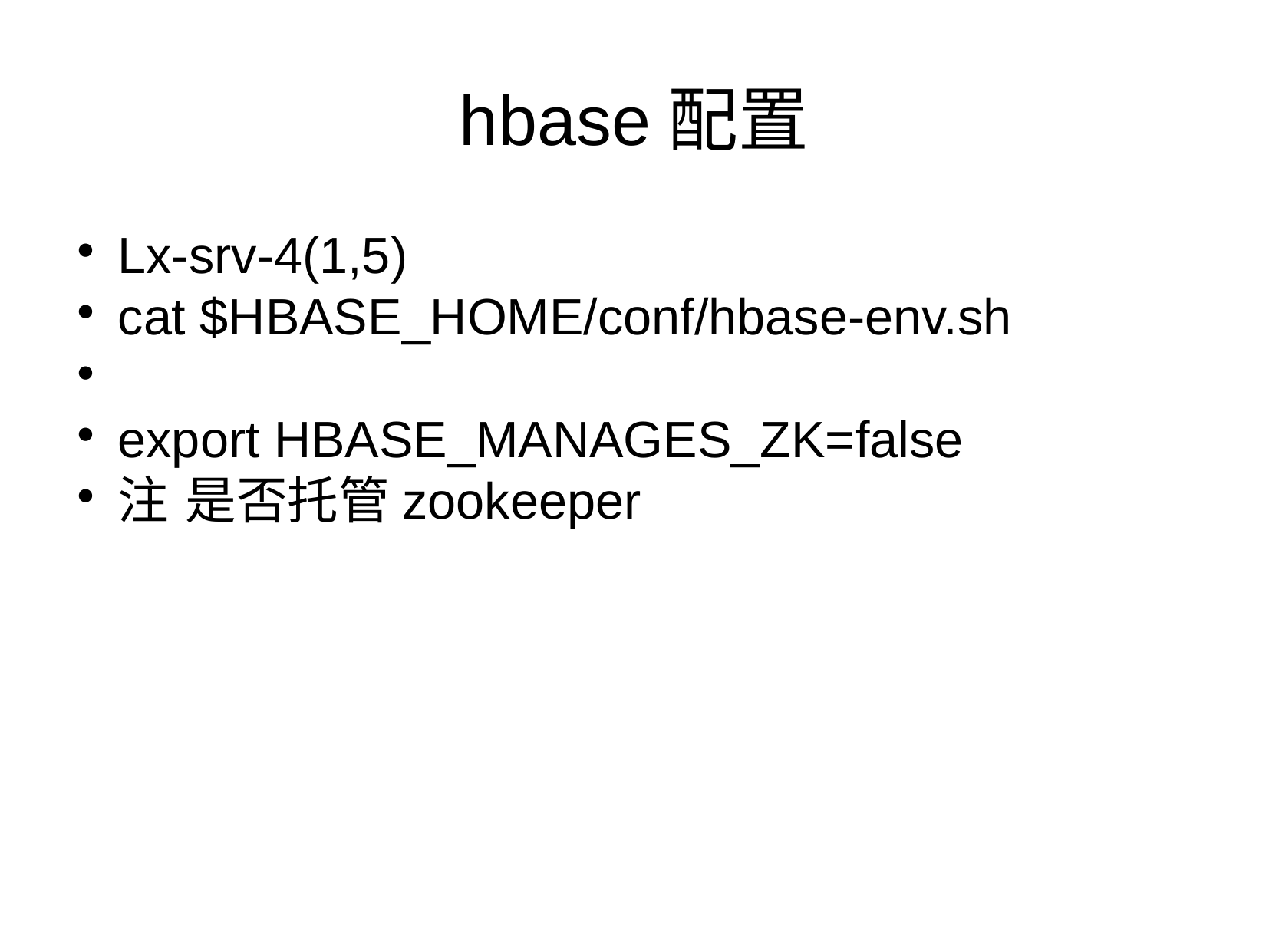

hbase配置
Lx-srv-4(1,5)
cat $HBASE_HOME/conf/hbase-env.sh

export HBASE_MANAGES_ZK=false
注 是否托管zookeeper